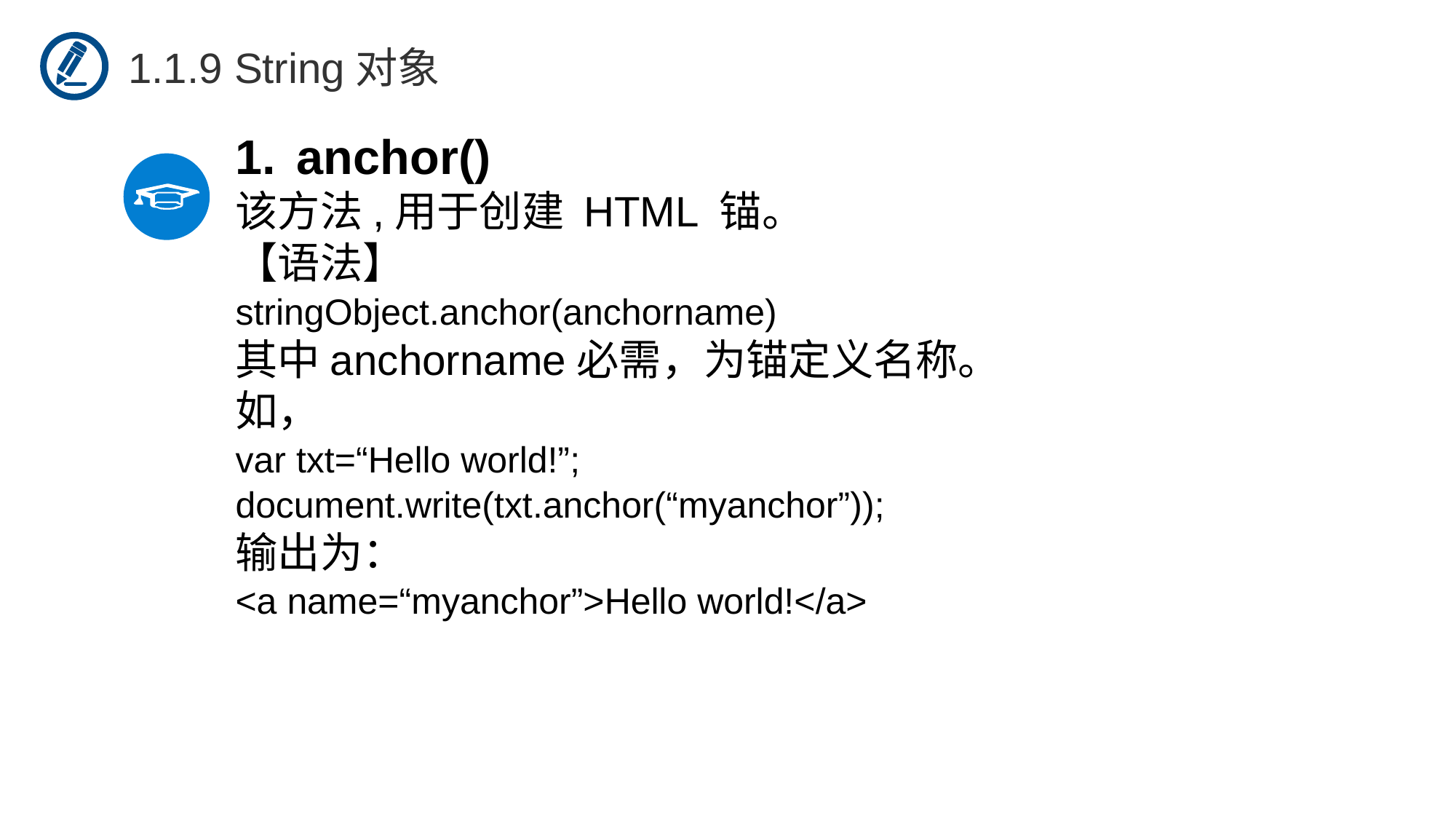

1.1.9 String对象
anchor()
该方法,用于创建 HTML 锚。
【语法】
stringObject.anchor(anchorname)
其中anchorname必需，为锚定义名称。
如，
var txt=“Hello world!”;
document.write(txt.anchor(“myanchor”));
输出为：
<a name=“myanchor”>Hello world!</a>